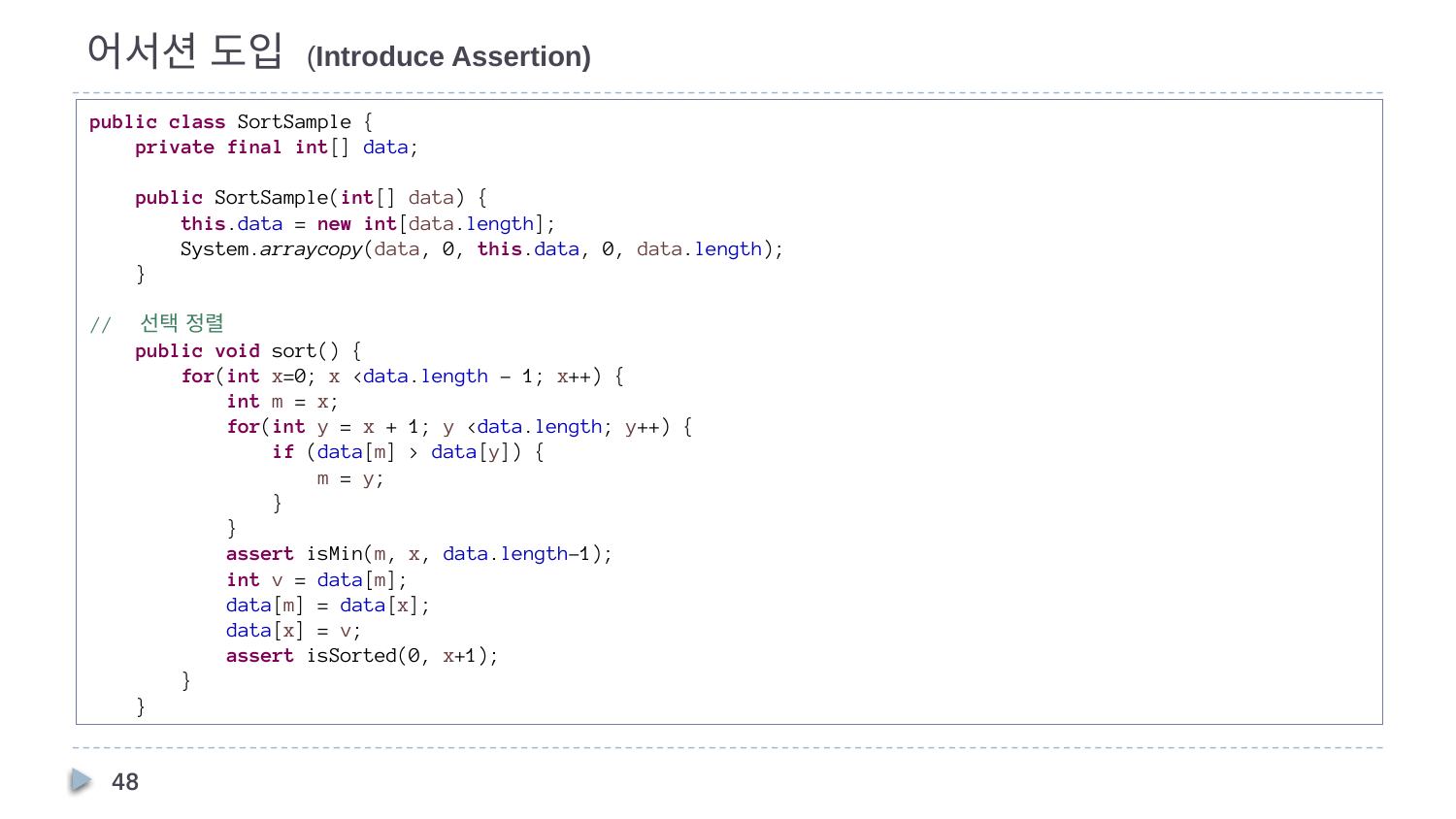

# 어서션 도입 (Introduce Assertion)
public class SortSample {
    private final int[] data;

    public SortSample(int[] data) {
        this.data = new int[data.length];
        System.arraycopy(data, 0, this.data, 0, data.length);
    }

//  선택 정렬
    public void sort() {
        for(int x=0; x <data.length - 1; x++) {
            int m = x;
            for(int y = x + 1; y <data.length; y++) {
                if (data[m] > data[y]) {
                    m = y;
                }
            }
            assert isMin(m, x, data.length-1);
            int v = data[m];
            data[m] = data[x];
            data[x] = v;
            assert isSorted(0, x+1);
        }
    }
48